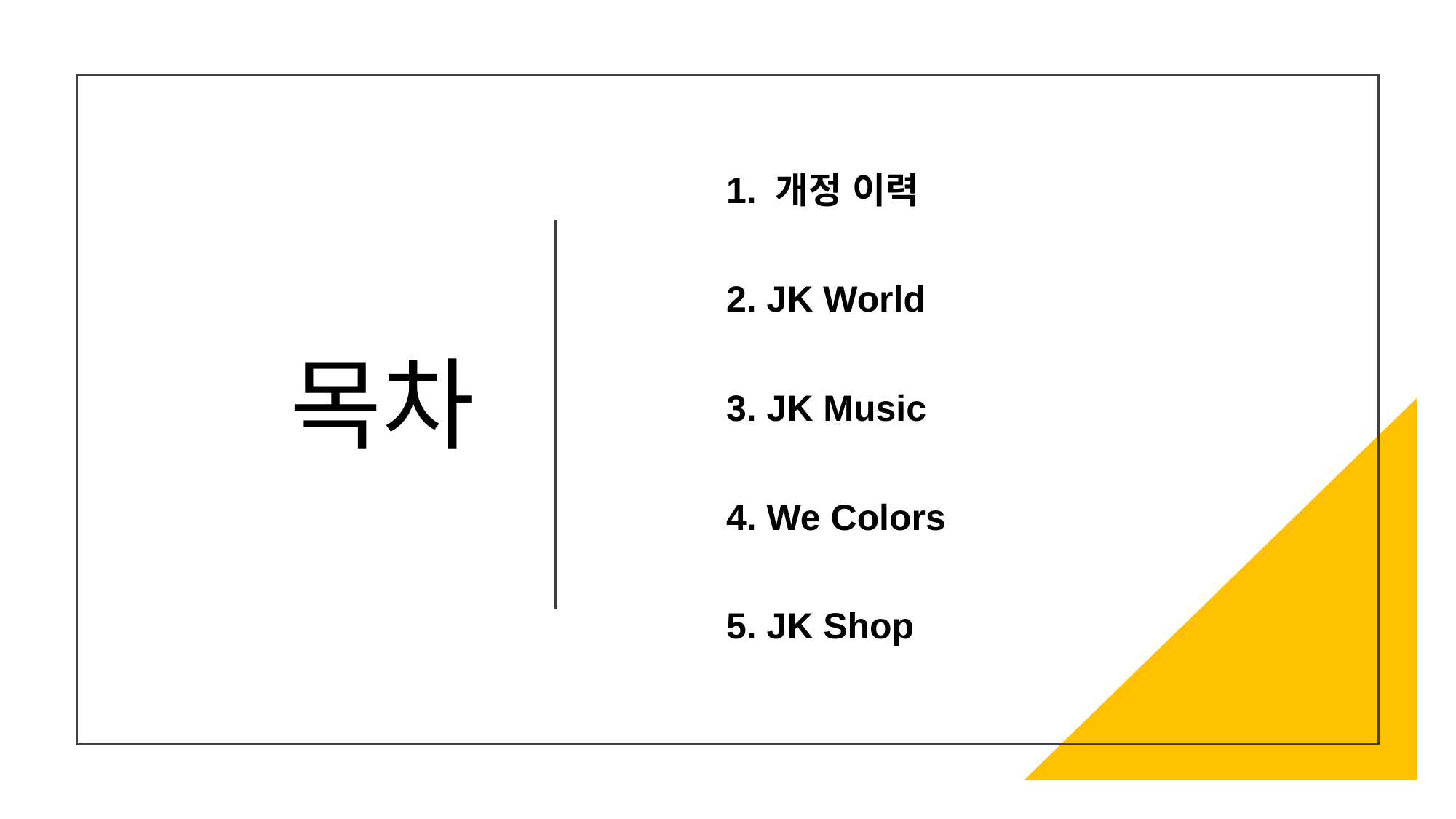

# 목차
1. 개정 이력

2. JK World

3. JK Music

4. We Colors

5. JK Shop